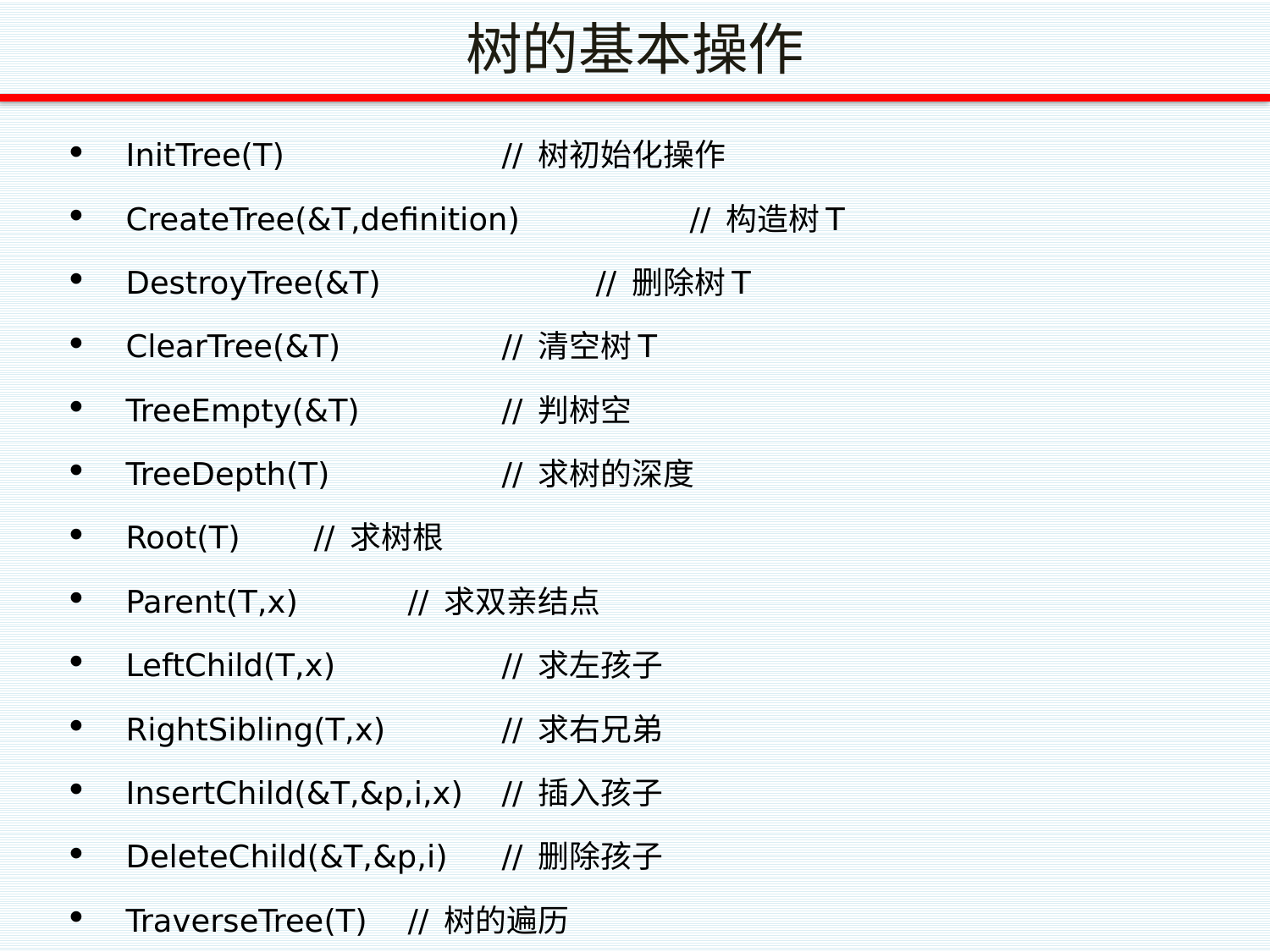

# 树的基本操作
InitTree(T)        	   		// 树初始化操作
CreateTree(&T,definition) 	   	// 构造树T
DestroyTree(&T)     	    		// 删除树T
ClearTree(&T)	    			// 清空树T
TreeEmpty(&T)	    		// 判树空
TreeDepth(T)         			// 求树的深度
Root(T)     				// 求树根
Parent(T,x)       			// 求双亲结点
LeftChild(T,x)         			// 求左孩子
RightSibling(T,x)           		// 求右兄弟
InsertChild(&T,&p,i,x)  		// 插入孩子
DeleteChild(&T,&p,i)			// 删除孩子
TraverseTree(T)			// 树的遍历